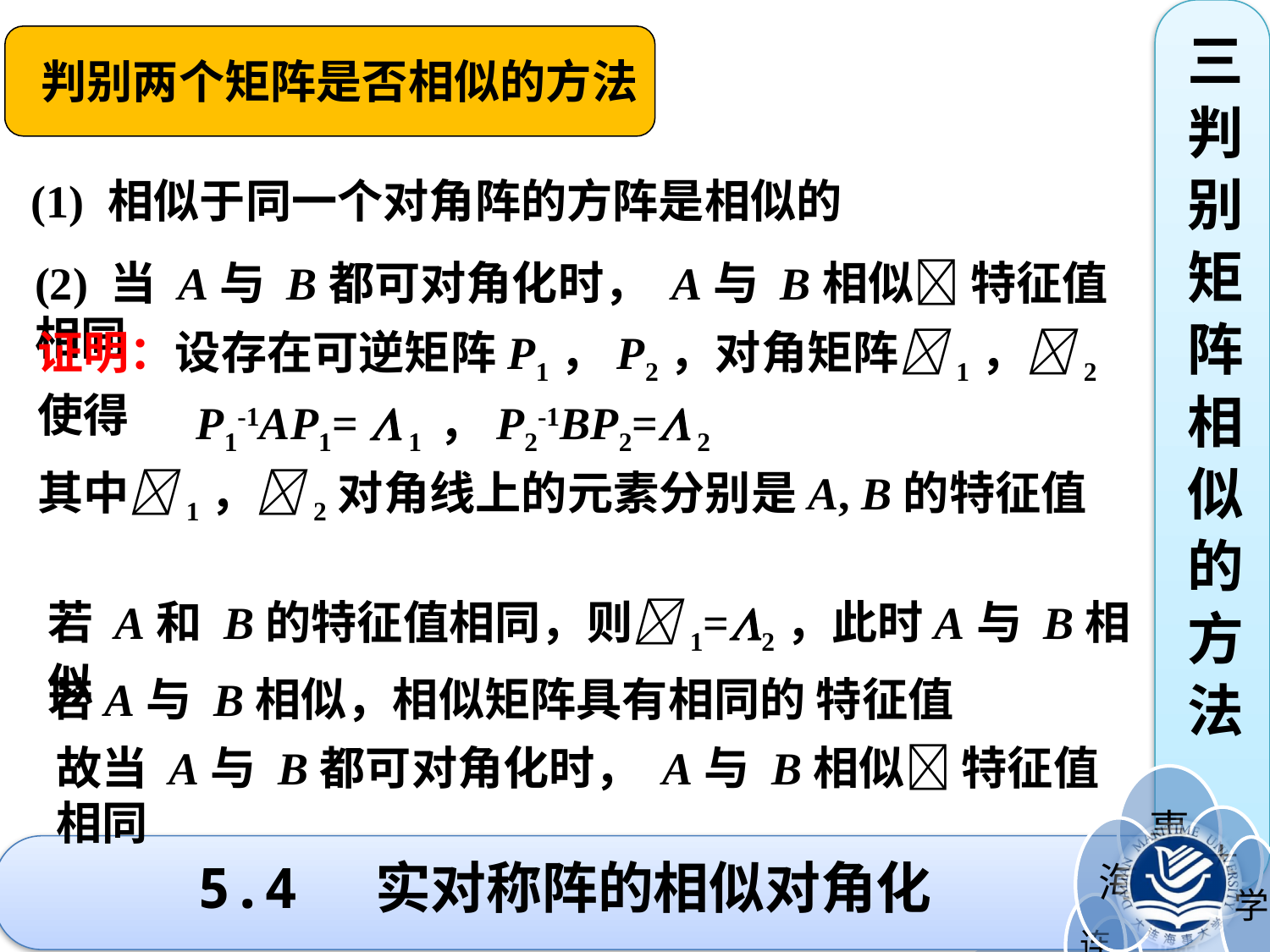

三
判
别
矩
阵
相
似
的
方
法
判别两个矩阵是否相似的方法
(1) 相似于同一个对角阵的方阵是相似的
(2) 当 A与 B都可对角化时， A与 B相似⇔ 特征值相同
证明：设存在可逆矩阵P1，P2，对角矩阵Λ1，Λ2使得
             P1-1AP1= Λ 1 ，P2-1BP2=Λ 2
其中Λ1，Λ2对角线上的元素分别是A, B的特征值
若 A和 B的特征值相同，则Λ1=Λ2，此时A与 B相似
若A与 B相似，相似矩阵具有相同的 特征值
故当 A与 B都可对角化时， A与 B相似⇔ 特征值相同
5.4  实对称阵的相似对角化